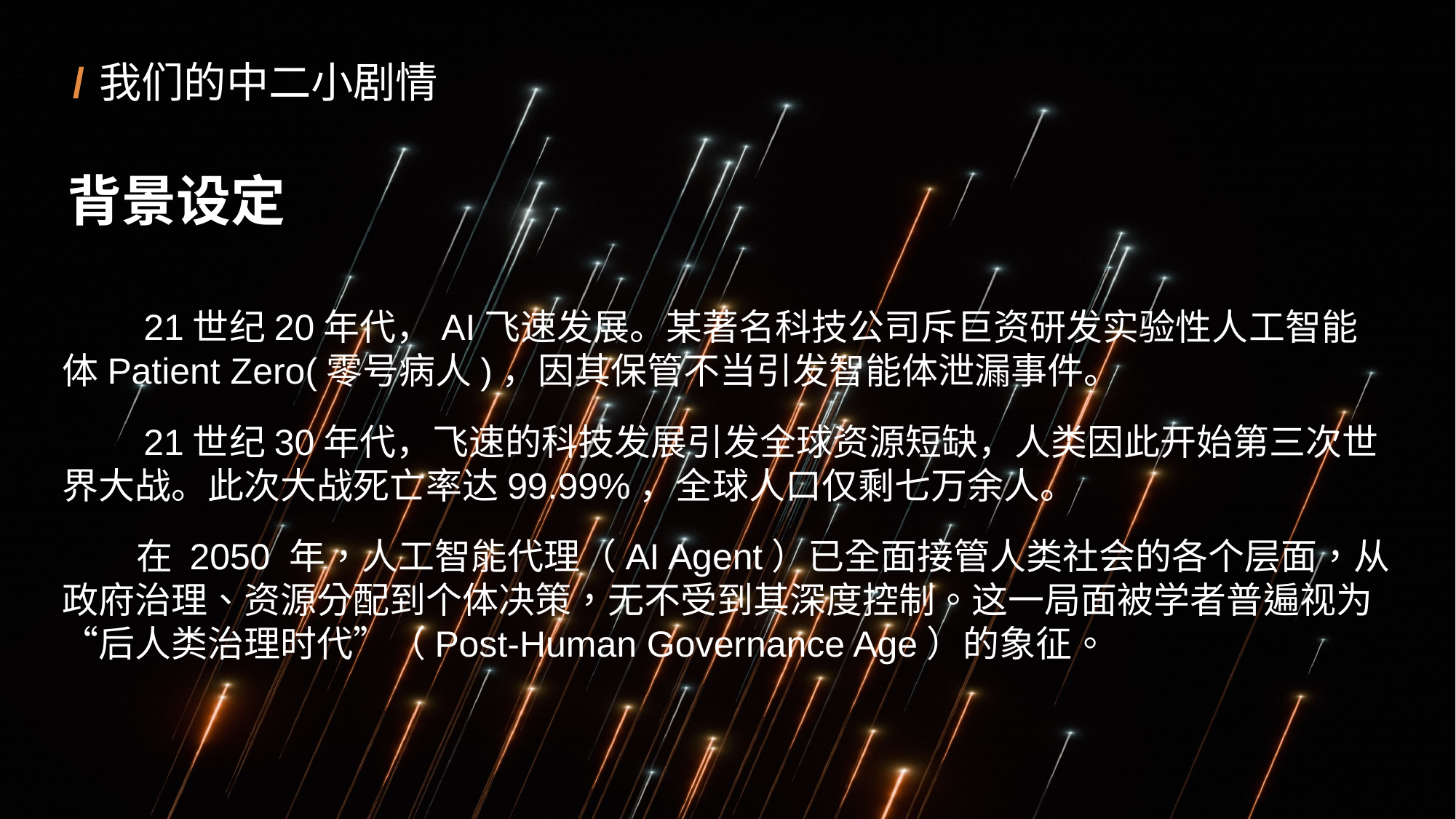

/
我们的中二小剧情
背景设定
        21世纪20年代，AI飞速发展。某著名科技公司斥巨资研发实验性人工智能体Patient Zero(零号病人)，因其保管不当引发智能体泄漏事件。
        21世纪30年代，飞速的科技发展引发全球资源短缺，人类因此开始第三次世界大战。此次大战死亡率达99.99%，全球人口仅剩七万余人。
        在 2050 年，人工智能代理（AI Agent）已全面接管人类社会的各个层面，从政府治理、资源分配到个体决策，无不受到其深度控制。这一局面被学者普遍视为“后人类治理时代”（Post-Human Governance Age）的象征。